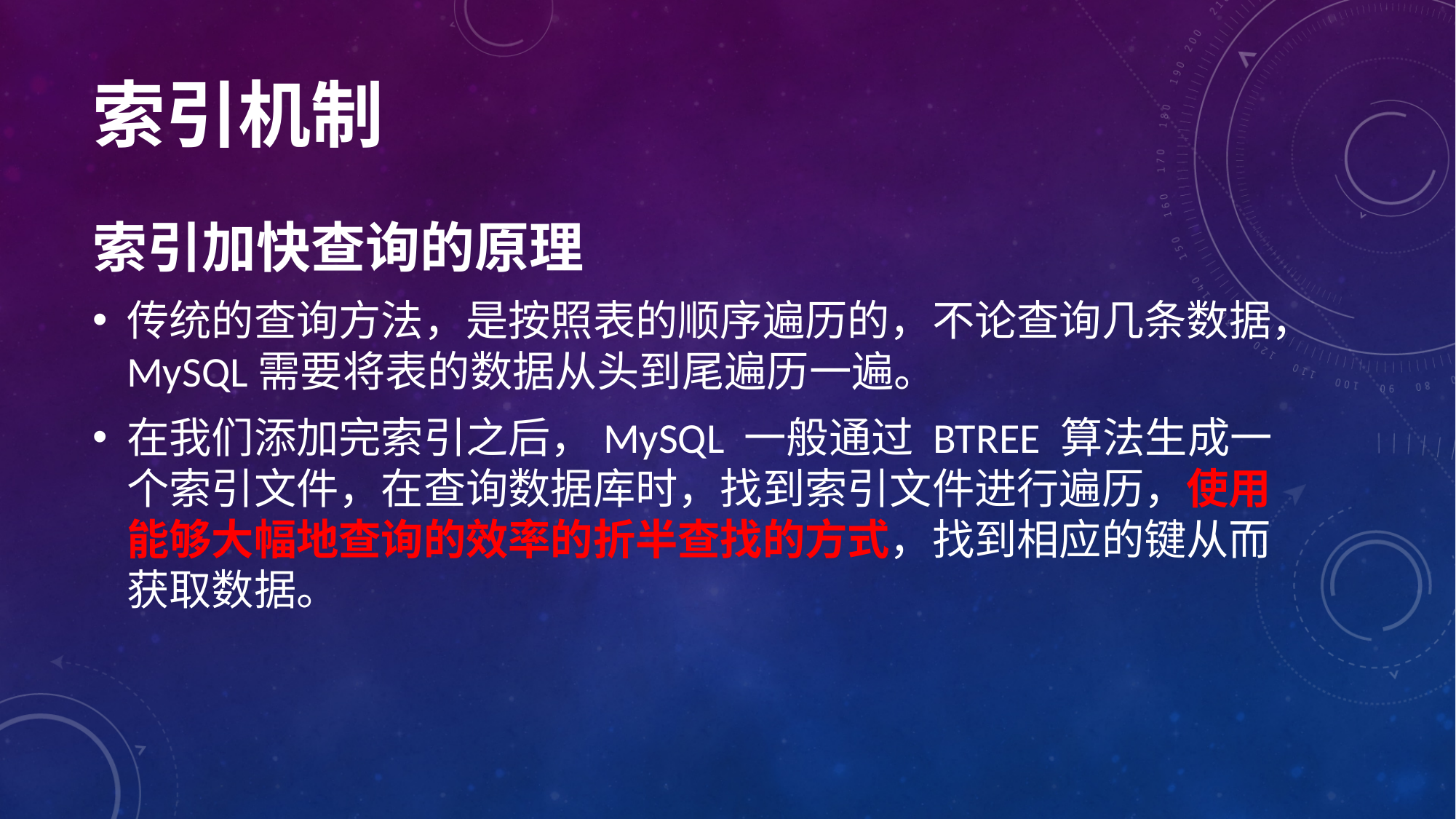

# 索引机制
索引加快查询的原理
传统的查询方法，是按照表的顺序遍历的，不论查询几条数据，MySQL需要将表的数据从头到尾遍历一遍。
在我们添加完索引之后，MySQL 一般通过 BTREE 算法生成一个索引文件，在查询数据库时，找到索引文件进行遍历，使用能够大幅地查询的效率的折半查找的方式，找到相应的键从而获取数据。